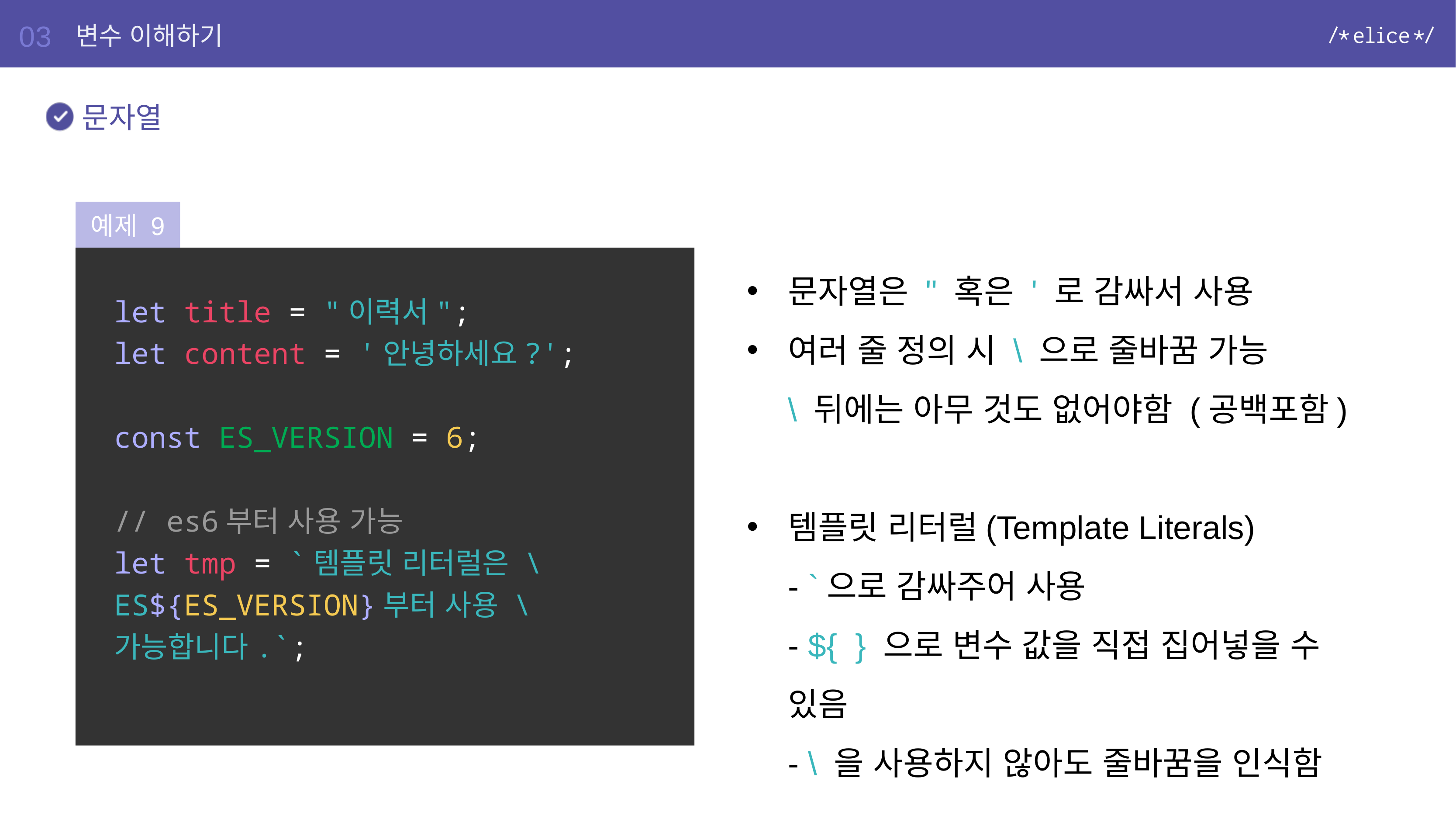

03
변수 이해하기
문자열
예제 9
let title = "이력서";
let content = '안녕하세요?';

const ES_VERSION = 6;

// es6부터 사용 가능
let tmp = `템플릿 리터럴은 \
ES${ES_VERSION}부터 사용 \
가능합니다.`;
문자열은 " 혹은 ' 로 감싸서 사용
여러 줄 정의 시 \ 으로 줄바꿈 가능
\ 뒤에는 아무 것도 없어야함 (공백포함)

템플릿 리터럴(Template Literals)
- `으로 감싸주어 사용
- ${  } 으로 변수 값을 직접 집어넣을 수 있음
- \ 을 사용하지 않아도 줄바꿈을 인식함